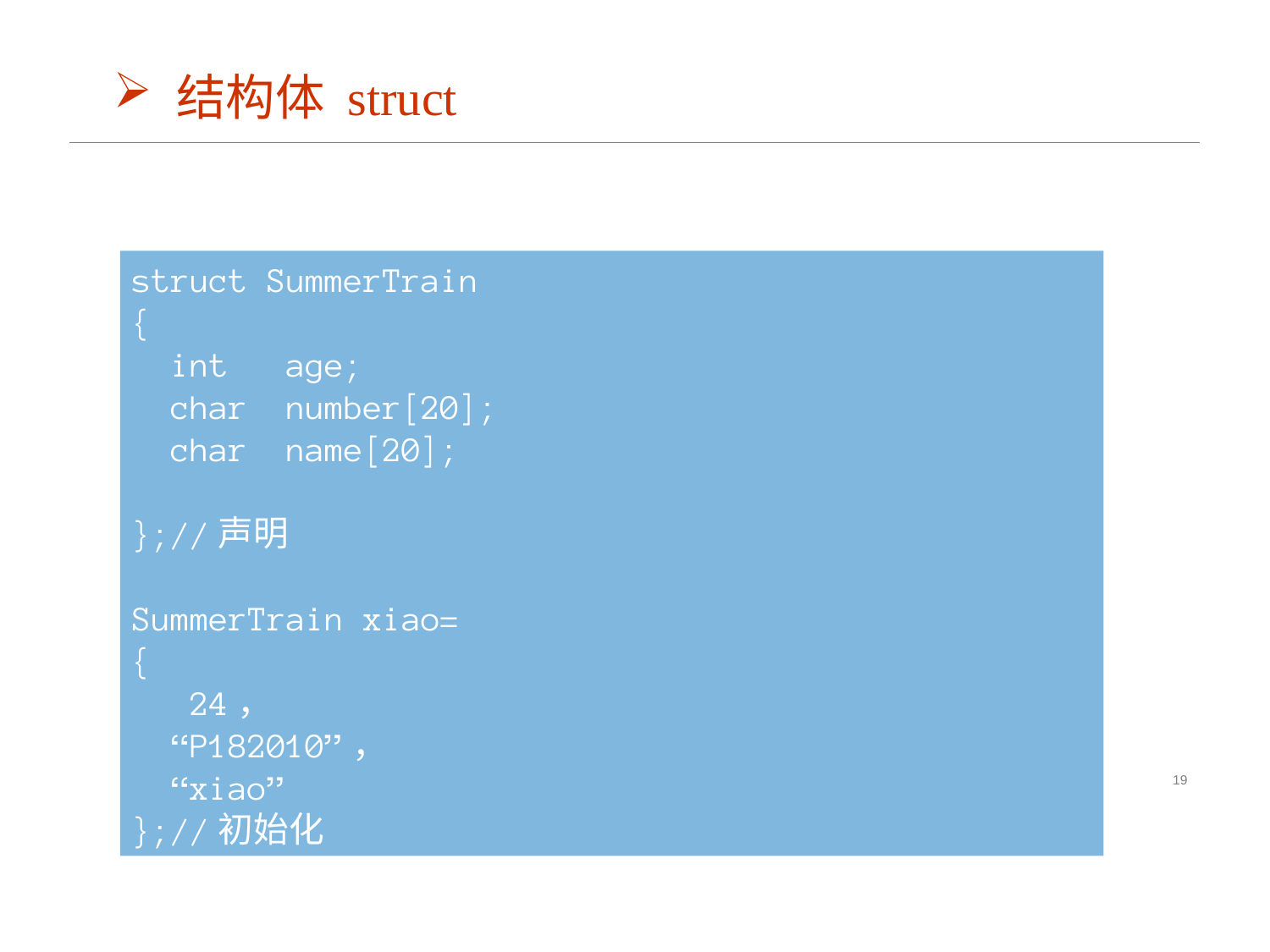

结构体 struct

struct SummerTrain
{
  int   age;
  char  number[20];
  char  name[20];

};//声明

SummerTrain xiao=
{
   24，
  “P182010”，
  “xiao”
};//初始化
19